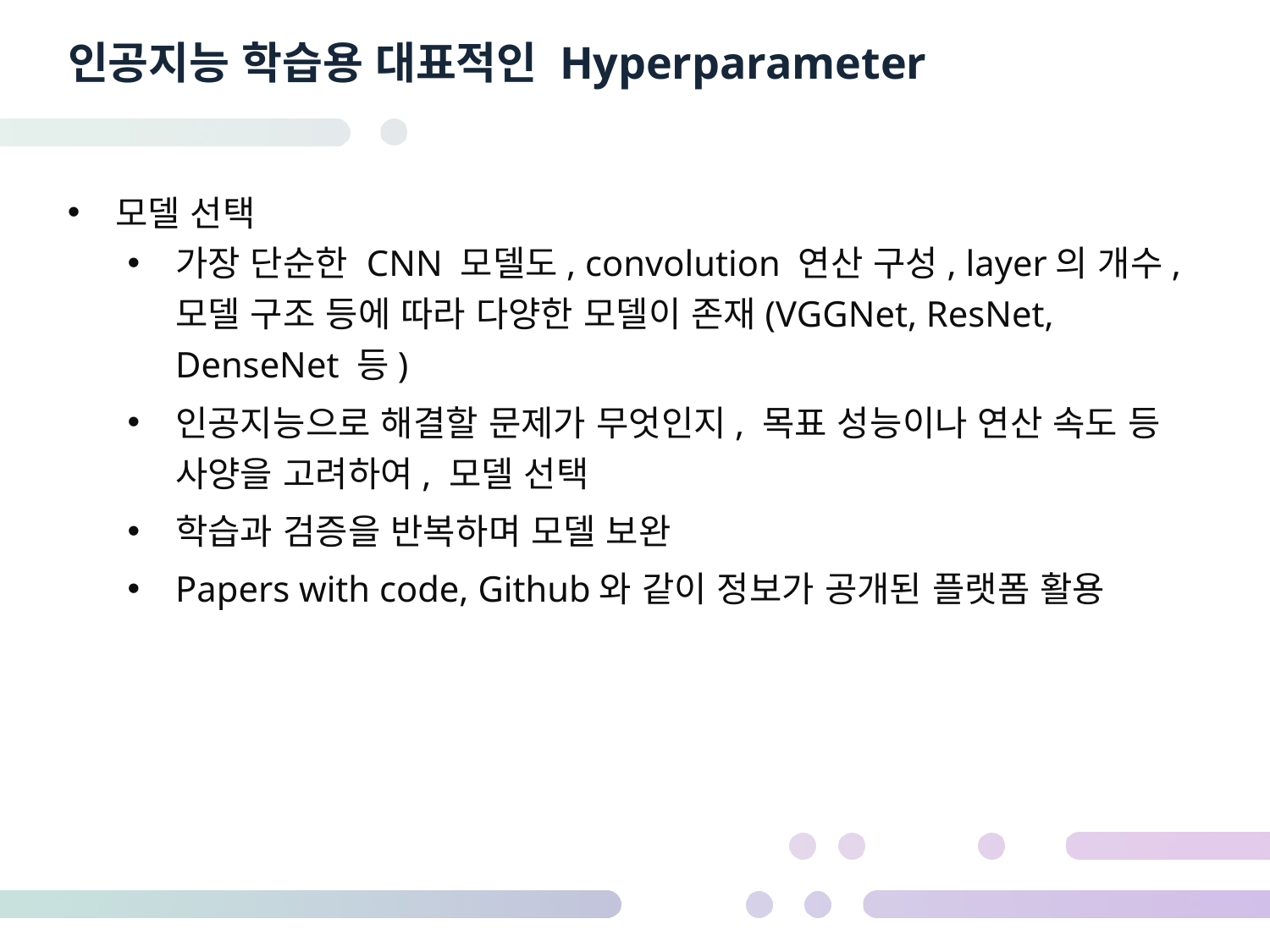

# 인공지능 학습용 대표적인 Hyperparameter
모델 선택
가장 단순한 CNN 모델도, convolution 연산 구성, layer의 개수, 모델 구조 등에 따라 다양한 모델이 존재(VGGNet, ResNet, DenseNet 등)
인공지능으로 해결할 문제가 무엇인지, 목표 성능이나 연산 속도 등 사양을 고려하여, 모델 선택
학습과 검증을 반복하며 모델 보완
Papers with code, Github와 같이 정보가 공개된 플랫폼 활용